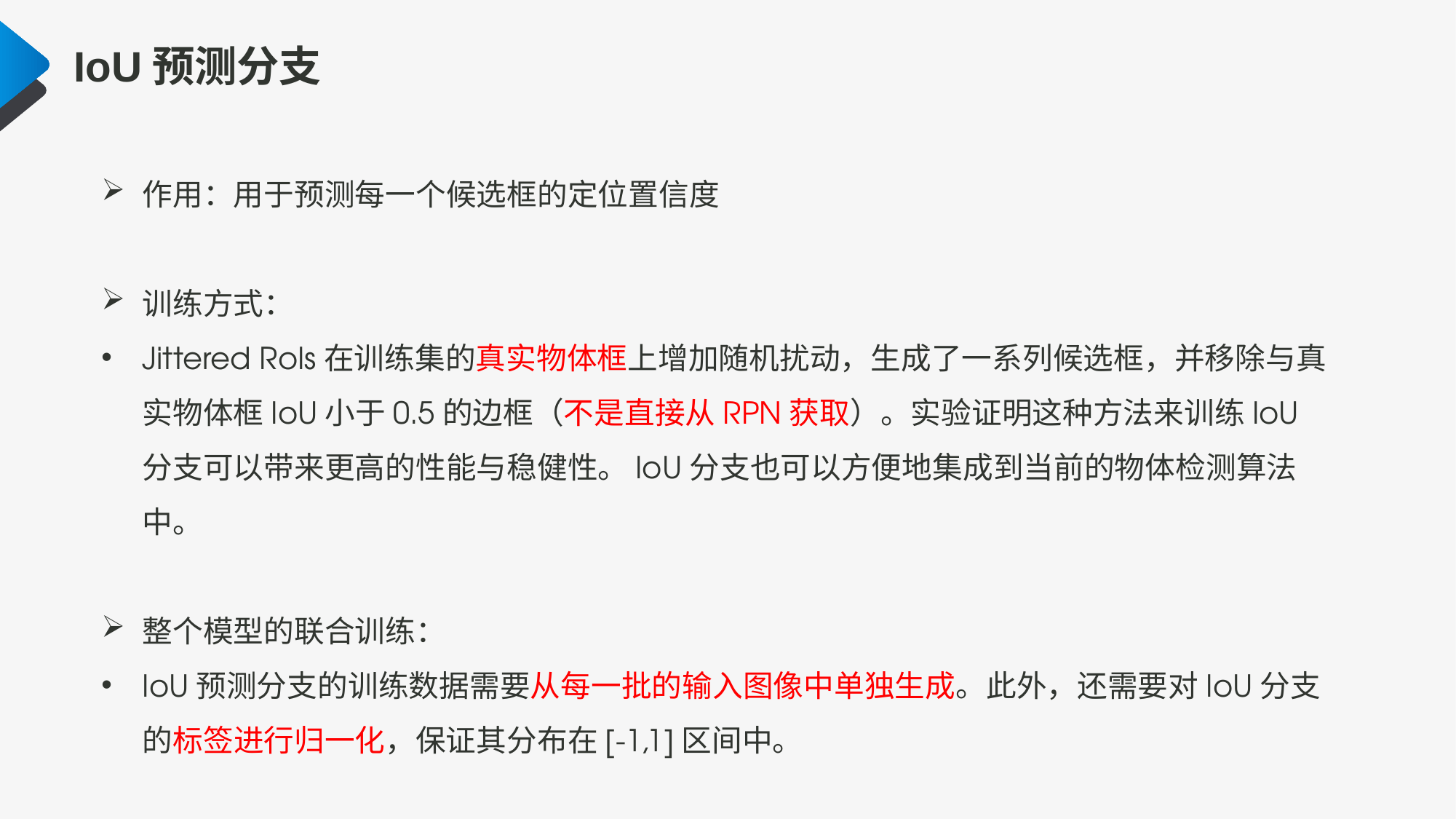

IoU预测分支

作用：用于预测每一个候选框的定位置信度

训练方式：
Jittered RoIs在训练集的真实物体框上增加随机扰动，生成了一系列候选框，并移除与真实物体框IoU小于0.5的边框（不是直接从RPN获取）。实验证明这种方法来训练IoU分支可以带来更高的性能与稳健性。IoU分支也可以方便地集成到当前的物体检测算法中。

整个模型的联合训练：
IoU预测分支的训练数据需要从每一批的输入图像中单独生成。此外，还需要对IoU分支的标签进行归一化，保证其分布在[-1,1]区间中。